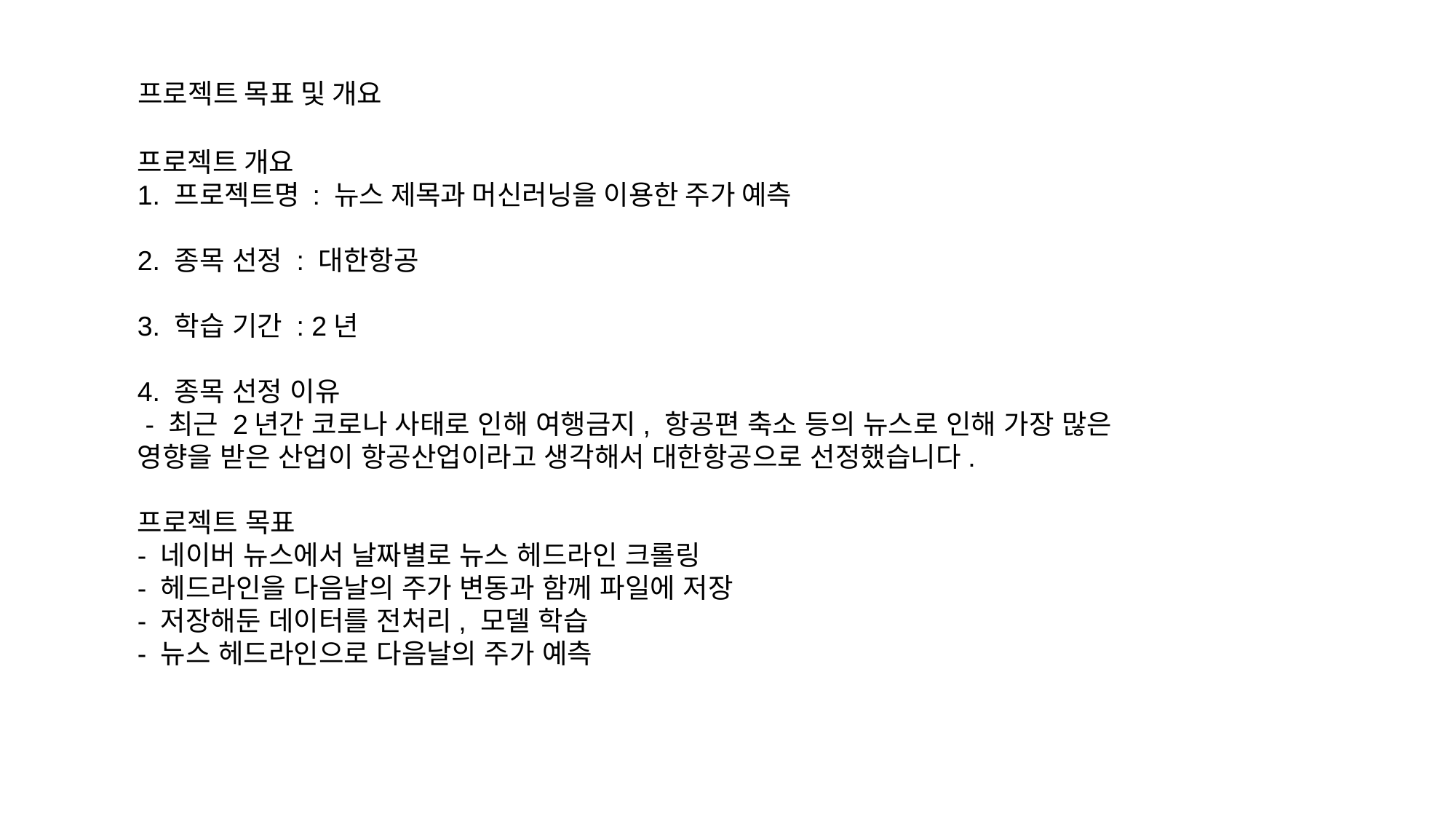

프로젝트 목표 및 개요
프로젝트 개요
1. 프로젝트명 : 뉴스 제목과 머신러닝을 이용한 주가 예측

2. 종목 선정 : 대한항공

3. 학습 기간 : 2년

4. 종목 선정 이유
 - 최근 2년간 코로나 사태로 인해 여행금지, 항공편 축소 등의 뉴스로 인해 가장 많은 영향을 받은 산업이 항공산업이라고 생각해서 대한항공으로 선정했습니다.

프로젝트 목표
- 네이버 뉴스에서 날짜별로 뉴스 헤드라인 크롤링
- 헤드라인을 다음날의 주가 변동과 함께 파일에 저장
- 저장해둔 데이터를 전처리, 모델 학습
- 뉴스 헤드라인으로 다음날의 주가 예측